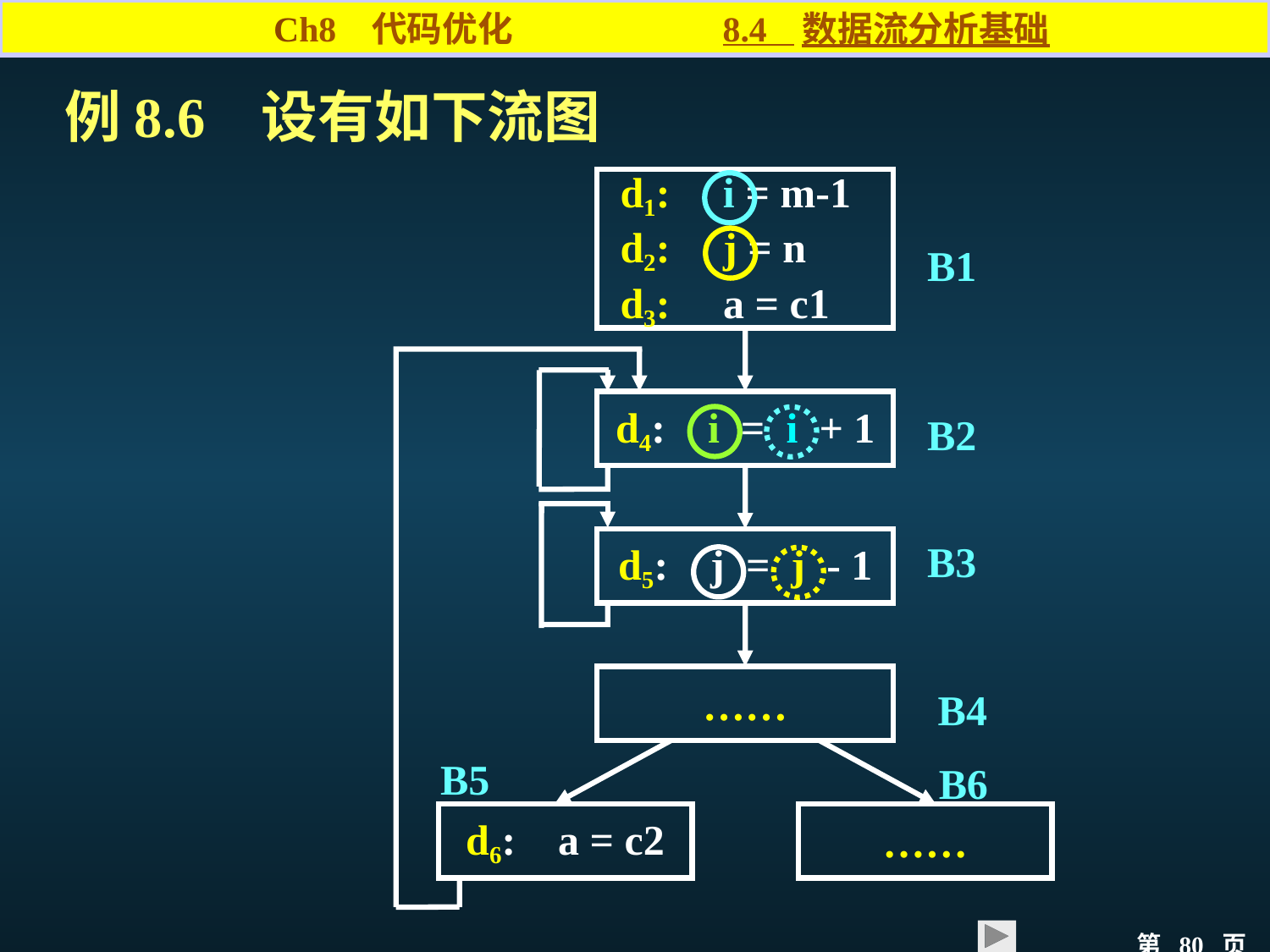

Ch8   代码优化                         8.4   数据流分析基础
例8.6   设有如下流图
 d1:     i = m-1
 d2:     j = n
 d3:     a = c1

B1

d4:    i  =  i  + 1
B2

d5:    j  =  j  - 1
B3

……
B4

B5
B6
d6:    a = c2
……